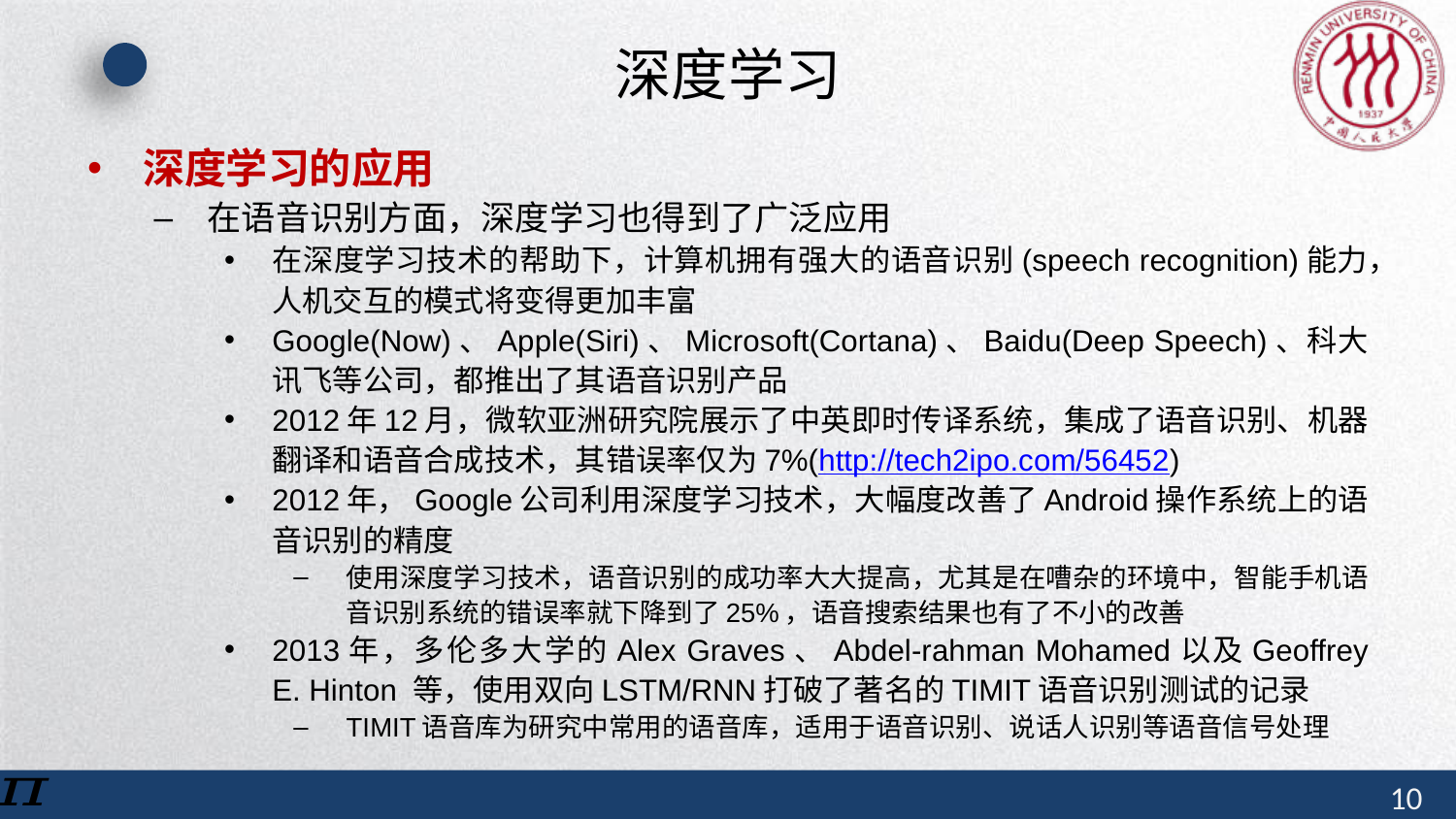

# 深度学习
深度学习的应用
在语音识别方面，深度学习也得到了广泛应用
在深度学习技术的帮助下，计算机拥有强大的语音识别(speech recognition)能力，人机交互的模式将变得更加丰富
Google(Now)、Apple(Siri)、Microsoft(Cortana)、Baidu(Deep Speech)、科大讯飞等公司，都推出了其语音识别产品
2012年12月，微软亚洲研究院展示了中英即时传译系统，集成了语音识别、机器翻译和语音合成技术，其错误率仅为7%(http://tech2ipo.com/56452)
2012年，Google公司利用深度学习技术，大幅度改善了Android操作系统上的语音识别的精度
使用深度学习技术，语音识别的成功率大大提高，尤其是在嘈杂的环境中，智能手机语音识别系统的错误率就下降到了25%，语音搜索结果也有了不小的改善
2013年，多伦多大学的Alex Graves、Abdel-rahman Mohamed以及Geoffrey E. Hinton 等，使用双向LSTM/RNN打破了著名的TIMIT语音识别测试的记录
TIMIT语音库为研究中常用的语音库，适用于语音识别、说话人识别等语音信号处理